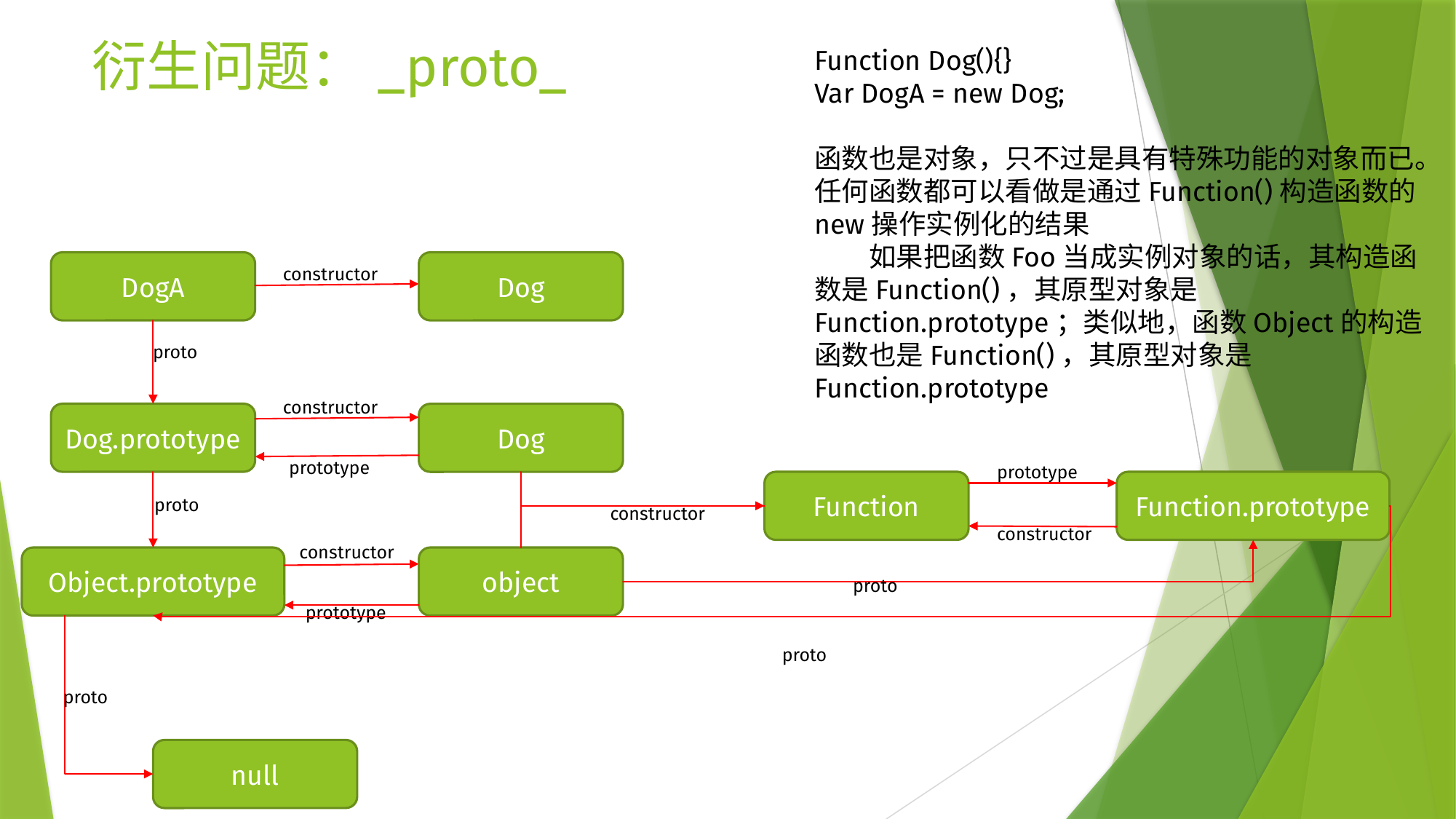

# 衍生问题：_proto_
Function Dog(){}
Var DogA = new Dog;

函数也是对象，只不过是具有特殊功能的对象而已。任何函数都可以看做是通过Function()构造函数的new操作实例化的结果
　　如果把函数Foo当成实例对象的话，其构造函数是Function()，其原型对象是Function.prototype；类似地，函数Object的构造函数也是Function()，其原型对象是Function.prototype

DogA
Dog
constructor
proto
constructor
Dog.prototype
Dog
prototype
prototype
Function
Function.prototype
proto
constructor
constructor
constructor
Object.prototype
object
proto
prototype
proto
proto
null